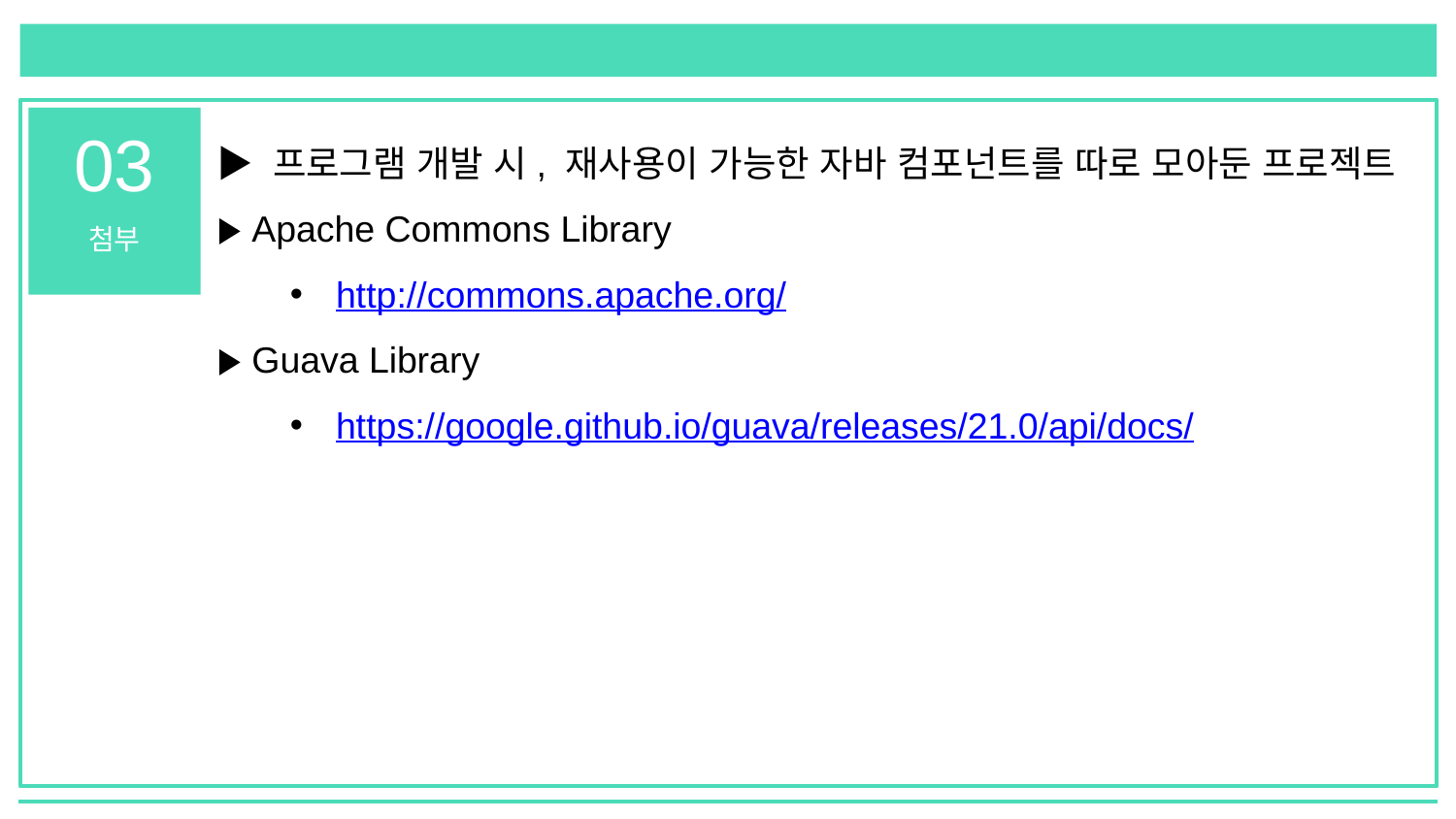

03
▶ 프로그램 개발 시, 재사용이 가능한 자바 컴포넌트를 따로 모아둔 프로젝트
▶ Apache Commons Library
http://commons.apache.org/
▶ Guava Library
https://google.github.io/guava/releases/21.0/api/docs/
첨부